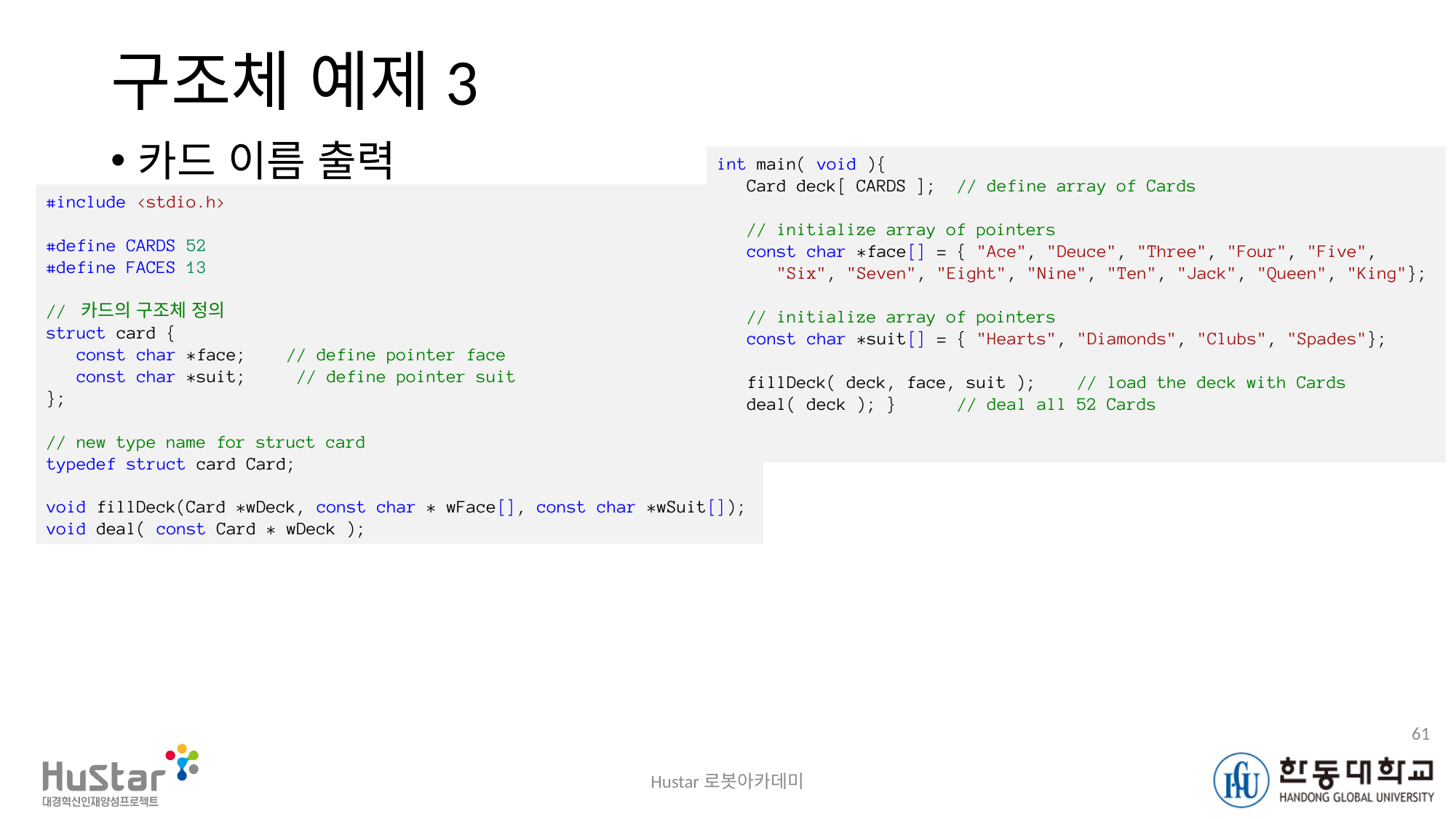

# 구조체 예제3
카드 이름 출력
int main( void ){
   Card deck[ CARDS ];  // define array of Cards
   // initialize array of pointers
   const char *face[] = { "Ace", "Deuce", "Three", "Four", "Five",
      "Six", "Seven", "Eight", "Nine", "Ten", "Jack", "Queen", "King"};
   // initialize array of pointers
   const char *suit[] = { "Hearts", "Diamonds", "Clubs", "Spades"};
   fillDeck( deck, face, suit );    // load the deck with Cards
   deal( deck ); }      // deal all 52 Cards

#include <stdio.h>
#define CARDS 52
#define FACES 13
// 카드의 구조체 정의
struct card {
   const char *face;    // define pointer face
   const char *suit;     // define pointer suit
};
// new type name for struct card
typedef struct card Card;
void fillDeck(Card *wDeck, const char * wFace[], const char *wSuit[]);
void deal( const Card * wDeck );
61
Hustar로봇아카데미